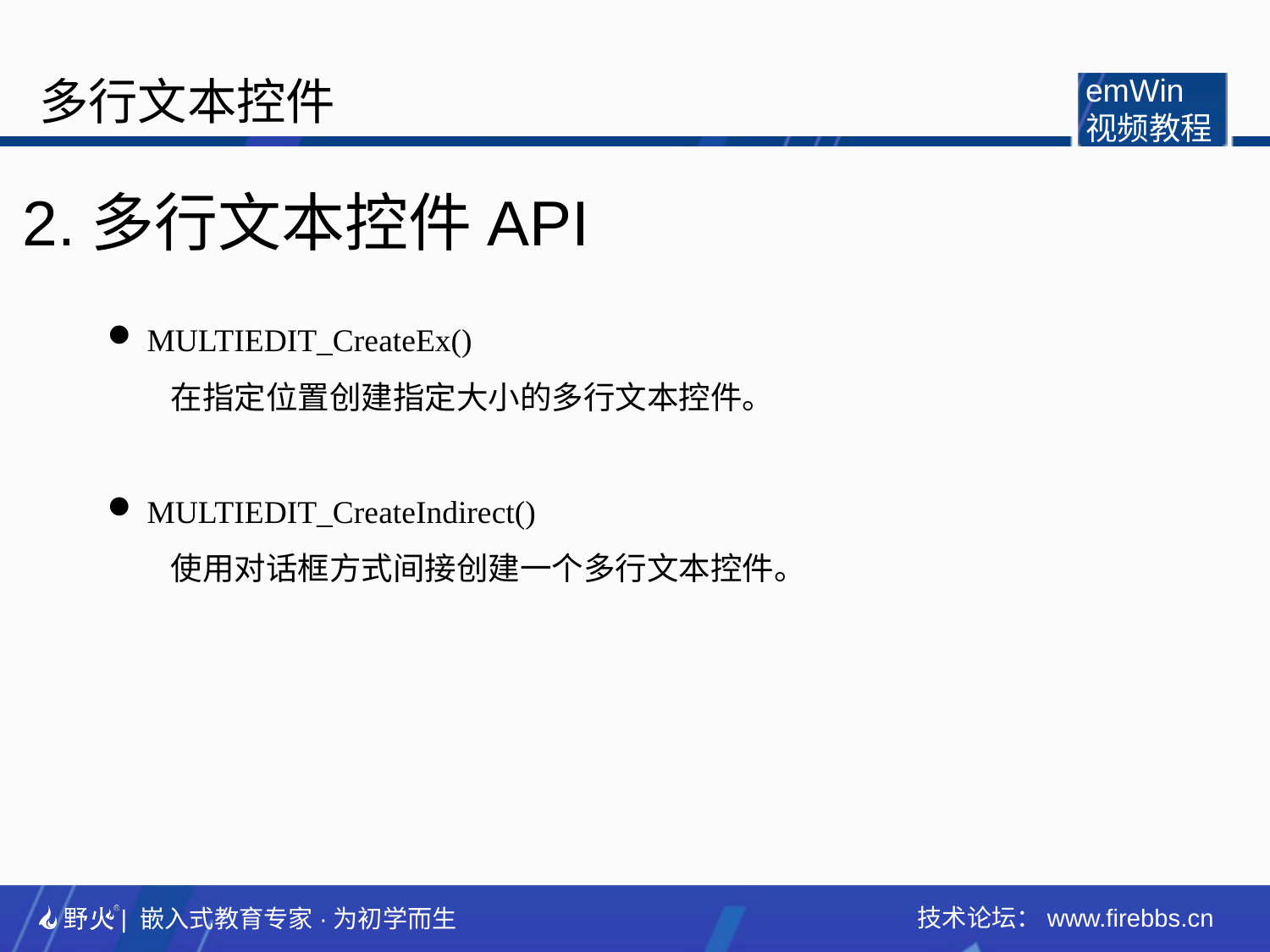

多行文本控件
emWin
视频教程
2.多行文本控件API
MULTIEDIT_CreateEx()
在指定位置创建指定大小的多行文本控件。

MULTIEDIT_CreateIndirect()
使用对话框方式间接创建一个多行文本控件。